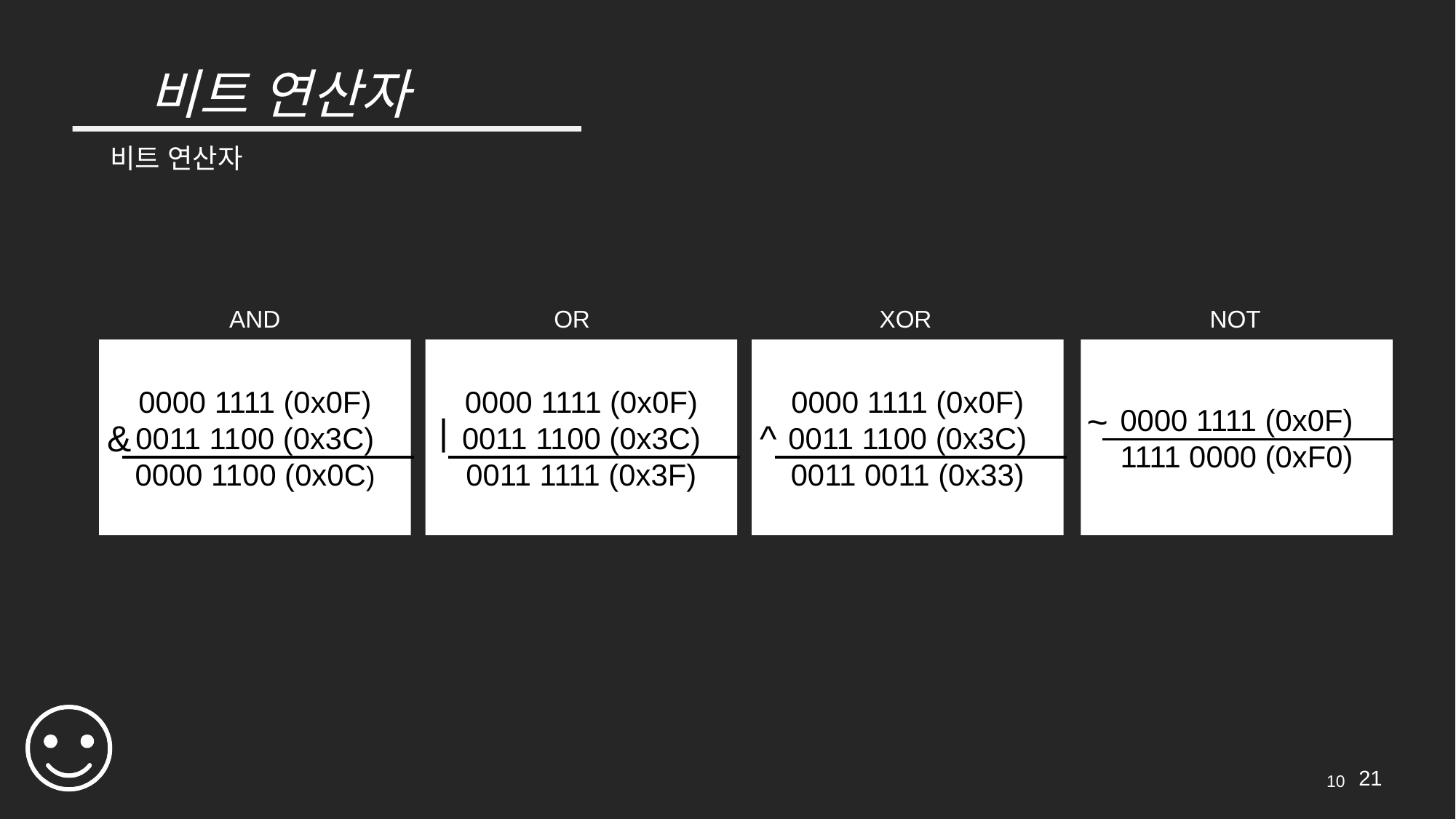

# 비트 연산자

비트 연산자
AND
OR
XOR
NOT
0000 1111 (0x0F)
0011 1100 (0x3C)
0000 1100 (0x0C)
0000 1111 (0x0F)
0011 1100 (0x3C)
0011 1111 (0x3F)
0000 1111 (0x0F)
0011 1100 (0x3C)
0011 0011 (0x33)
0000 1111 (0x0F)
1111 0000 (0xF0)
~
|
&
^
10